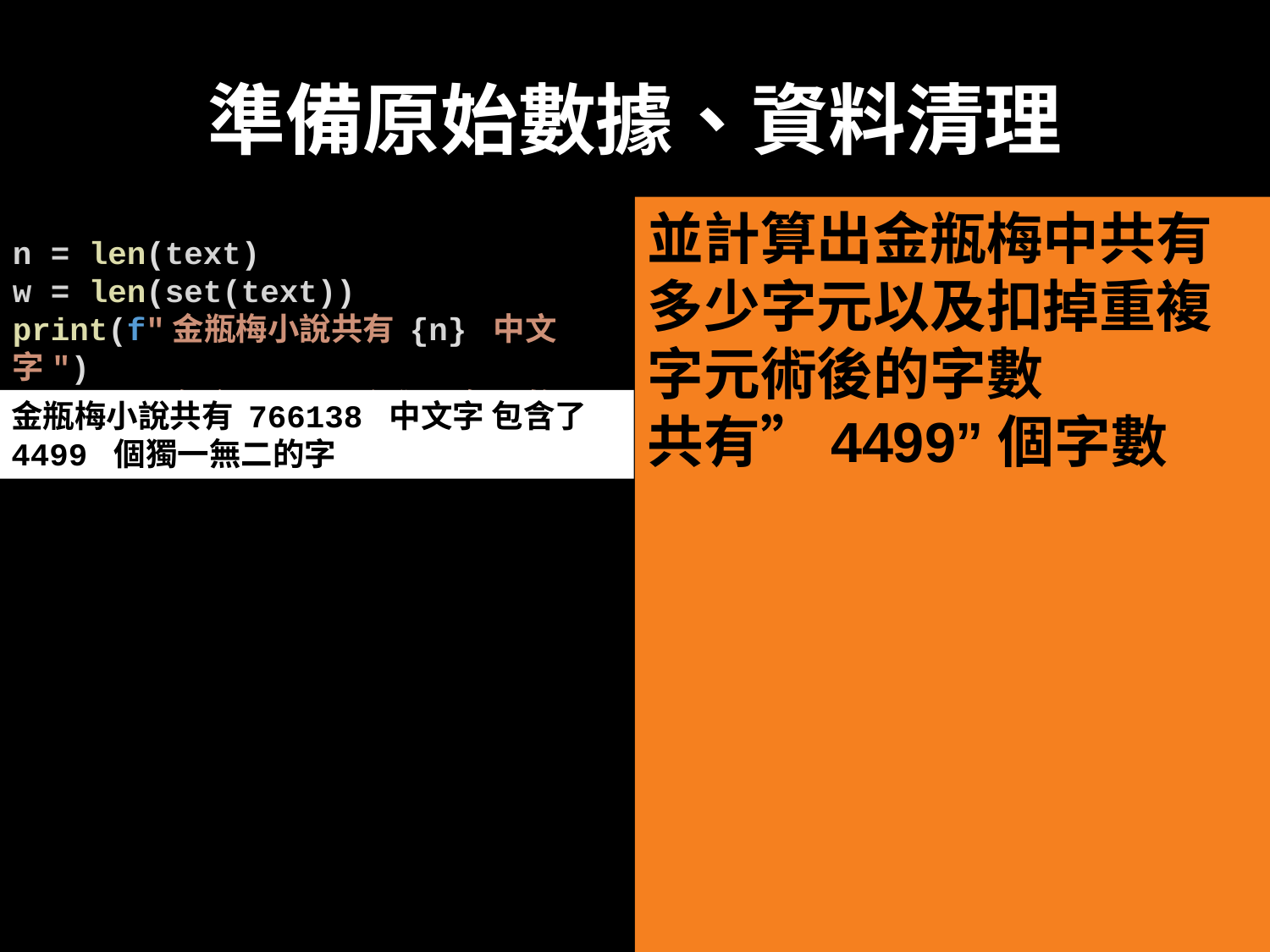

# 準備原始數據、資料清理

並計算出金瓶梅中共有多少字元以及扣掉重複字元術後的字數
共有”4499”個字數
n = len(text)
w = len(set(text))
print(f"金瓶梅小說共有 {n} 中文字")
print(f"包含了 {w} 個獨一無二的字")
金瓶梅小說共有 766138 中文字 包含了 4499 個獨一無二的字